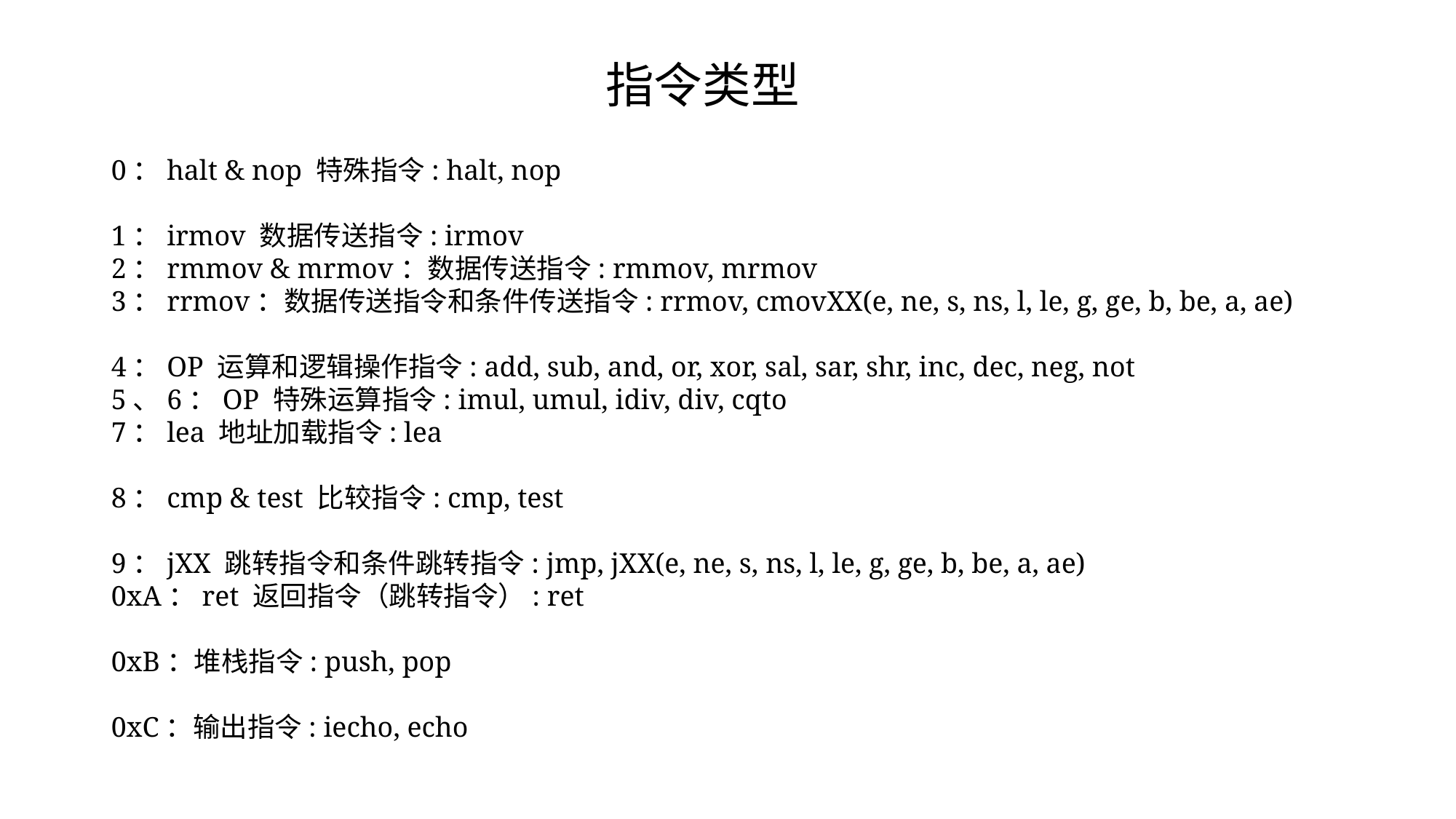

指令类型
0：halt & nop 特殊指令: halt, nop

1：irmov 数据传送指令: irmov
2：rmmov & mrmov：数据传送指令: rmmov, mrmov
3：rrmov：数据传送指令和条件传送指令: rrmov, cmovXX(e, ne, s, ns, l, le, g, ge, b, be, a, ae)

4：OP 运算和逻辑操作指令: add, sub, and, or, xor, sal, sar, shr, inc, dec, neg, not
5、6：OP 特殊运算指令: imul, umul, idiv, div, cqto
7：lea 地址加载指令: lea

8：cmp & test 比较指令: cmp, test

9：jXX 跳转指令和条件跳转指令: jmp, jXX(e, ne, s, ns, l, le, g, ge, b, be, a, ae)
0xA：ret 返回指令（跳转指令）: ret

0xB：堆栈指令: push, pop

0xC：输出指令: iecho, echo